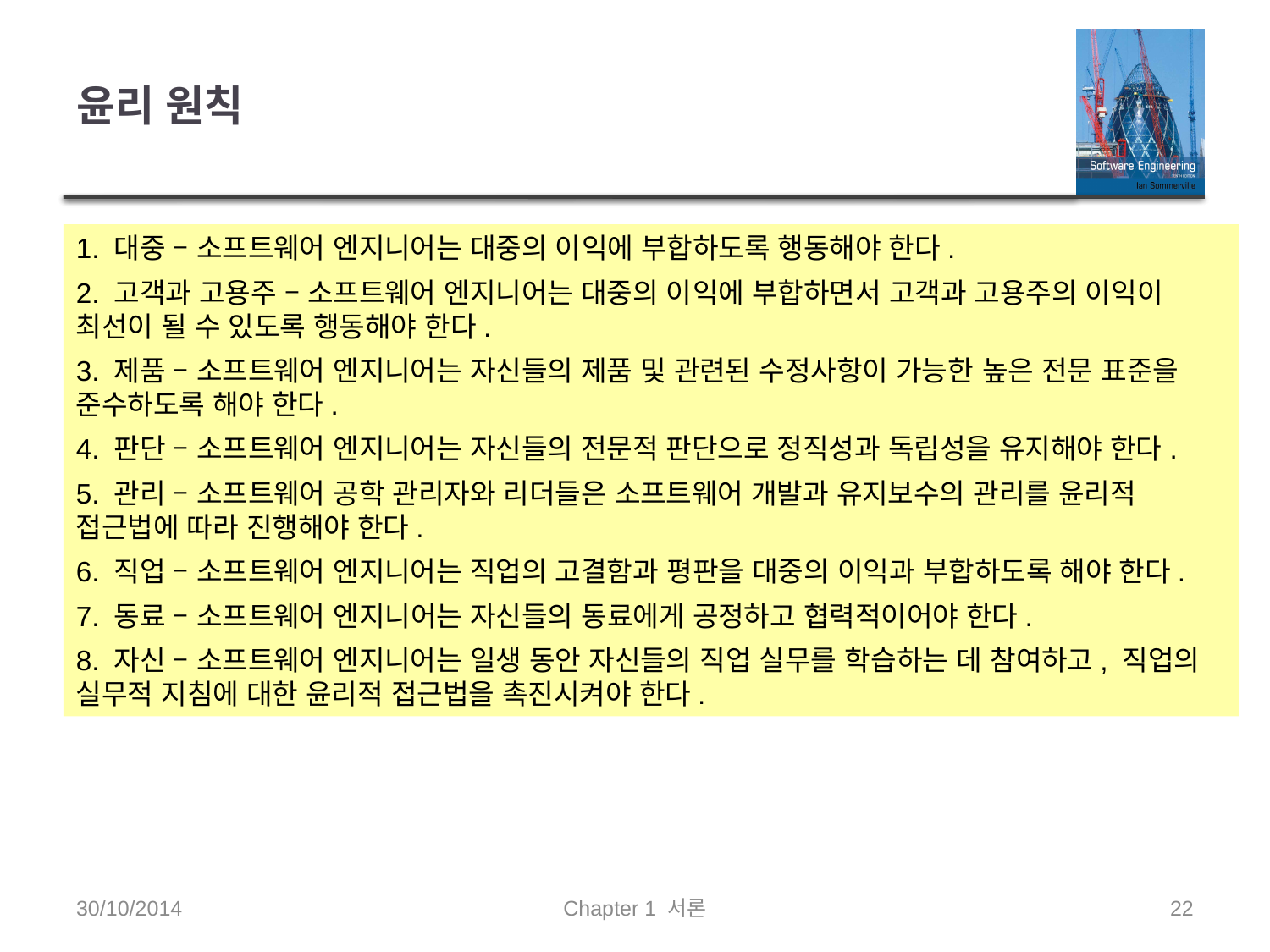

# 윤리 원칙
1. 대중 – 소프트웨어 엔지니어는 대중의 이익에 부합하도록 행동해야 한다.
2. 고객과 고용주 – 소프트웨어 엔지니어는 대중의 이익에 부합하면서 고객과 고용주의 이익이 최선이 될 수 있도록 행동해야 한다.
3. 제품 – 소프트웨어 엔지니어는 자신들의 제품 및 관련된 수정사항이 가능한 높은 전문 표준을 준수하도록 해야 한다.
4. 판단 – 소프트웨어 엔지니어는 자신들의 전문적 판단으로 정직성과 독립성을 유지해야 한다.
5. 관리 – 소프트웨어 공학 관리자와 리더들은 소프트웨어 개발과 유지보수의 관리를 윤리적 접근법에 따라 진행해야 한다.
6. 직업 – 소프트웨어 엔지니어는 직업의 고결함과 평판을 대중의 이익과 부합하도록 해야 한다.
7. 동료 – 소프트웨어 엔지니어는 자신들의 동료에게 공정하고 협력적이어야 한다.
8. 자신 – 소프트웨어 엔지니어는 일생 동안 자신들의 직업 실무를 학습하는 데 참여하고, 직업의 실무적 지침에 대한 윤리적 접근법을 촉진시켜야 한다.
30/10/2014
Chapter 1 서론
22